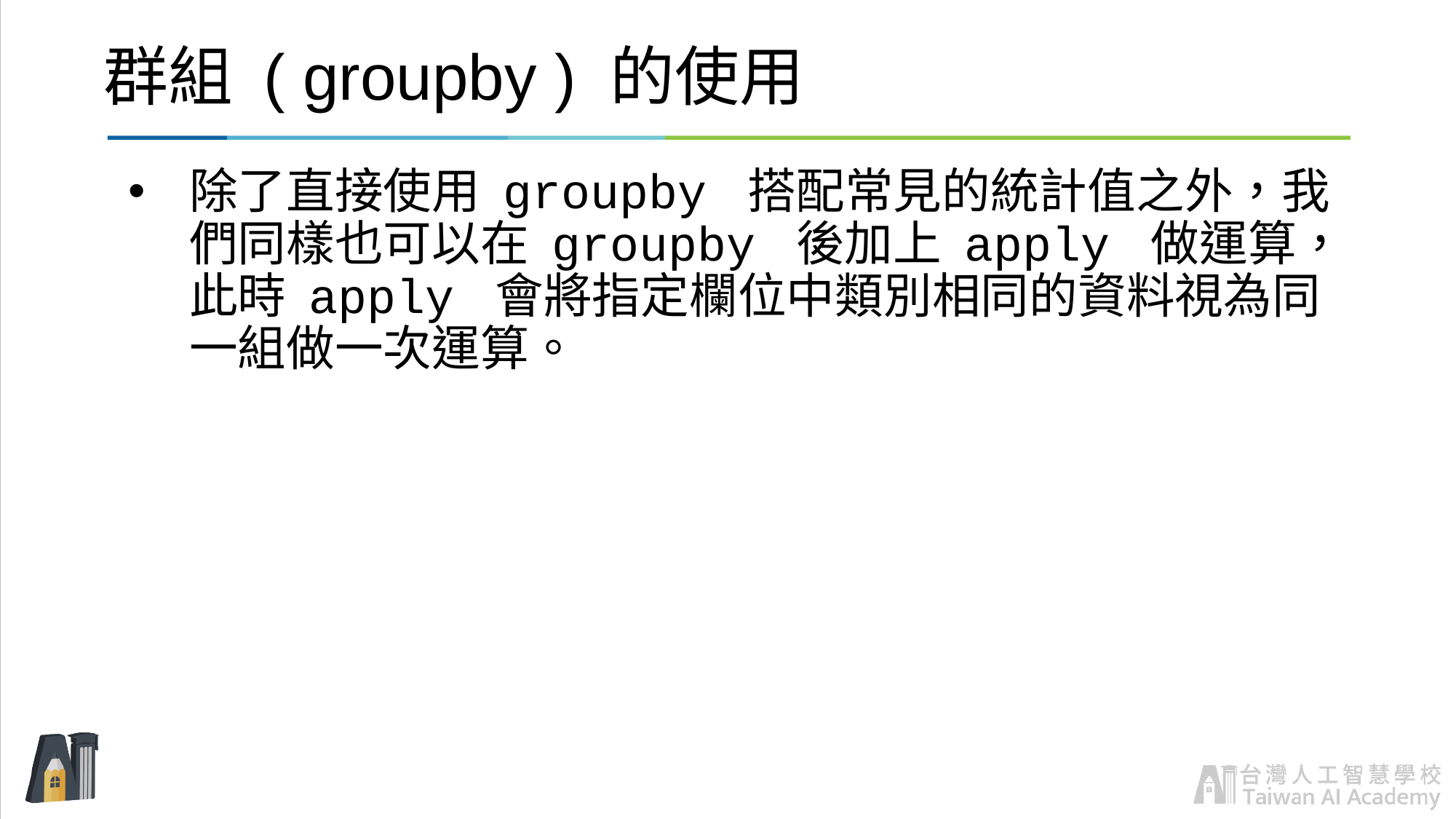

# 群組 ( groupby ) 的使用
除了直接使用 groupby 搭配常見的統計值之外，我們同樣也可以在 groupby 後加上 apply 做運算，此時 apply 會將指定欄位中類別相同的資料視為同一組做一次運算。